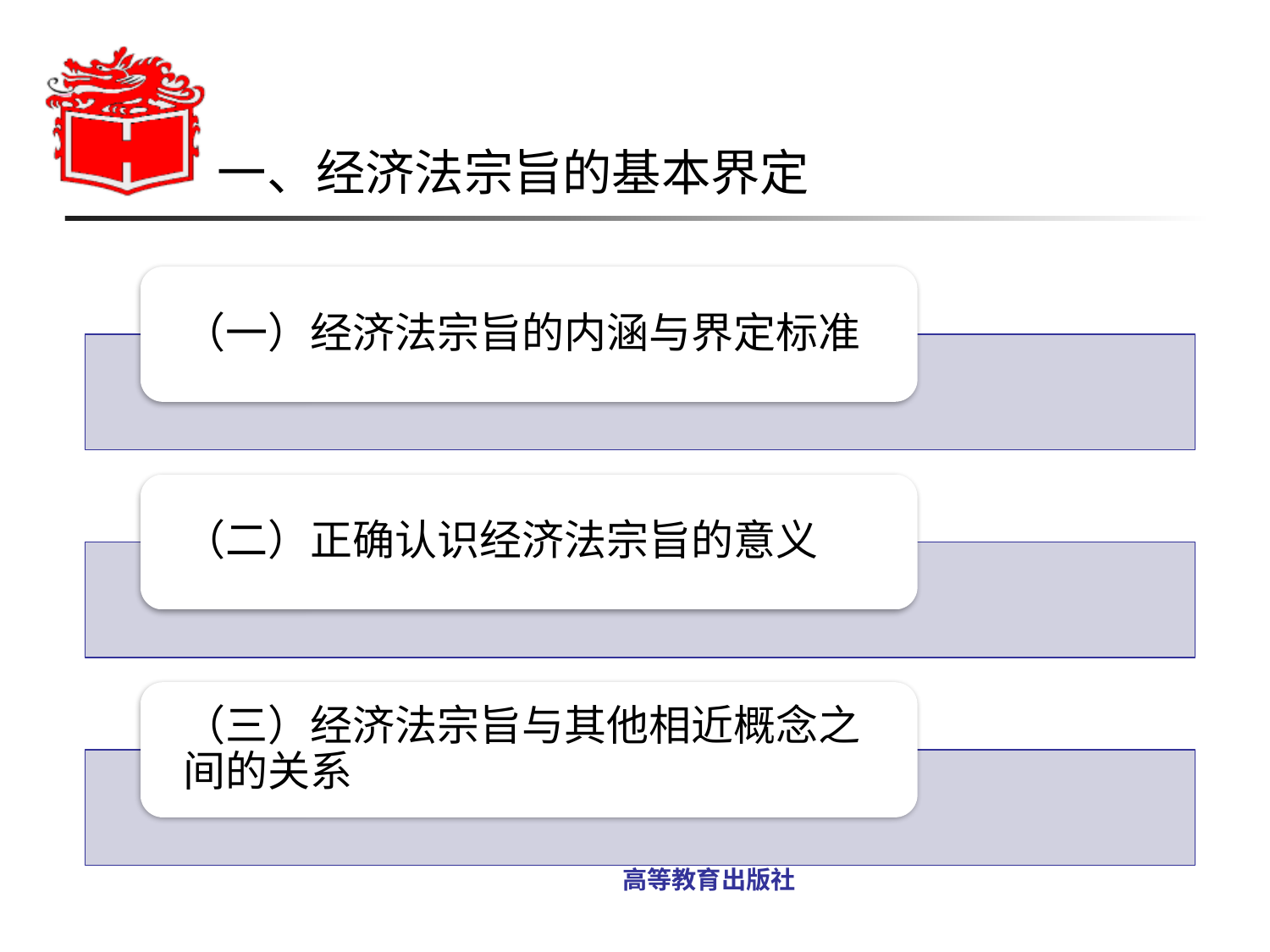

一、经济法宗旨的基本界定
（一）经济法宗旨的内涵与界定标准
（二）正确认识经济法宗旨的意义
（三）经济法宗旨与其他相近概念之间的关系

高等教育出版社